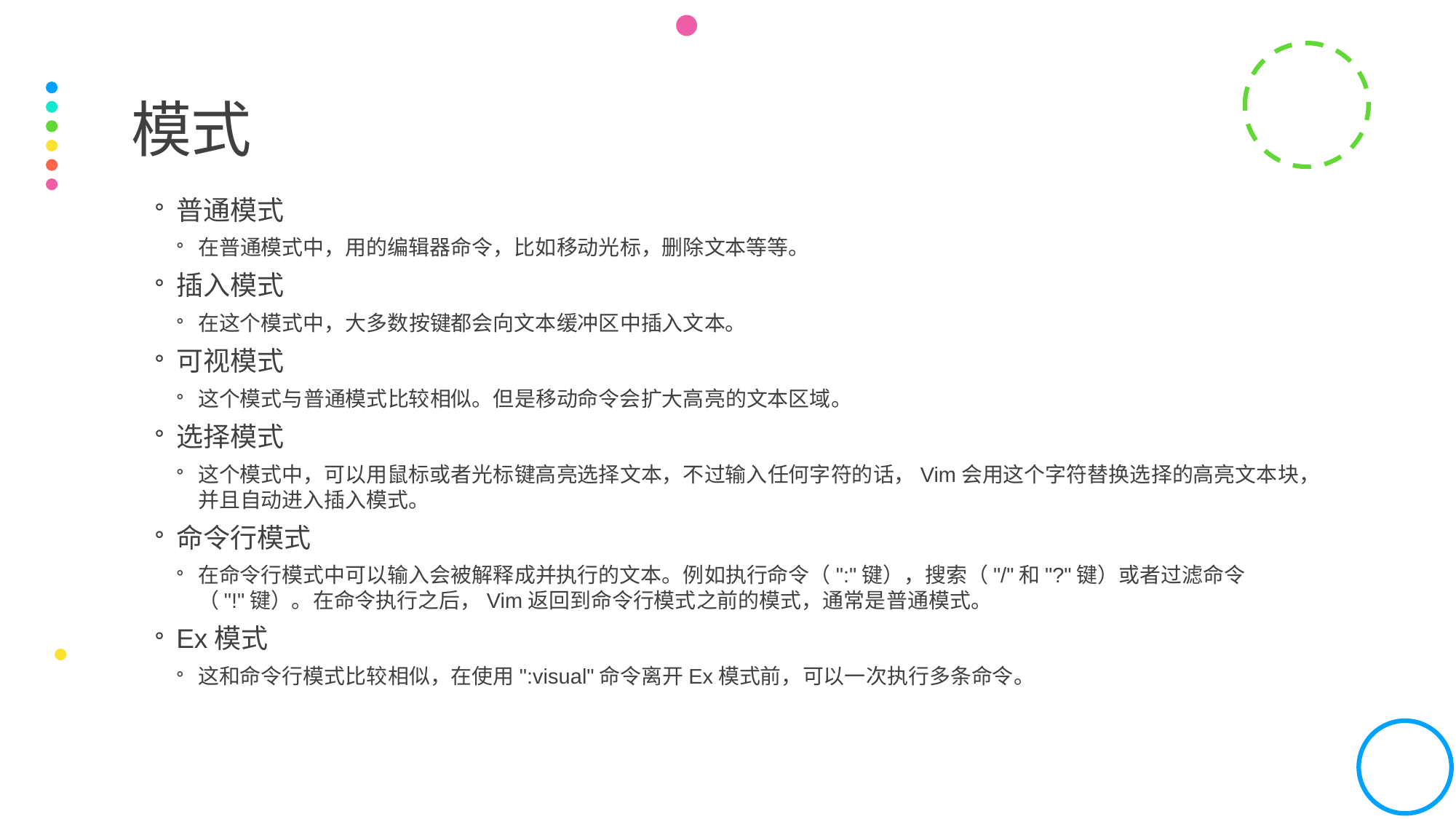

# 模式
普通模式
在普通模式中，用的编辑器命令，比如移动光标，删除文本等等。
插入模式
在这个模式中，大多数按键都会向文本缓冲区中插入文本。
可视模式
这个模式与普通模式比较相似。但是移动命令会扩大高亮的文本区域。
选择模式
这个模式中，可以用鼠标或者光标键高亮选择文本，不过输入任何字符的话，Vim会用这个字符替换选择的高亮文本块，并且自动进入插入模式。
命令行模式
在命令行模式中可以输入会被解释成并执行的文本。例如执行命令（":"键），搜索（"/"和"?"键）或者过滤命令（"!"键）。在命令执行之后，Vim返回到命令行模式之前的模式，通常是普通模式。
Ex模式
这和命令行模式比较相似，在使用":visual"命令离开Ex模式前，可以一次执行多条命令。